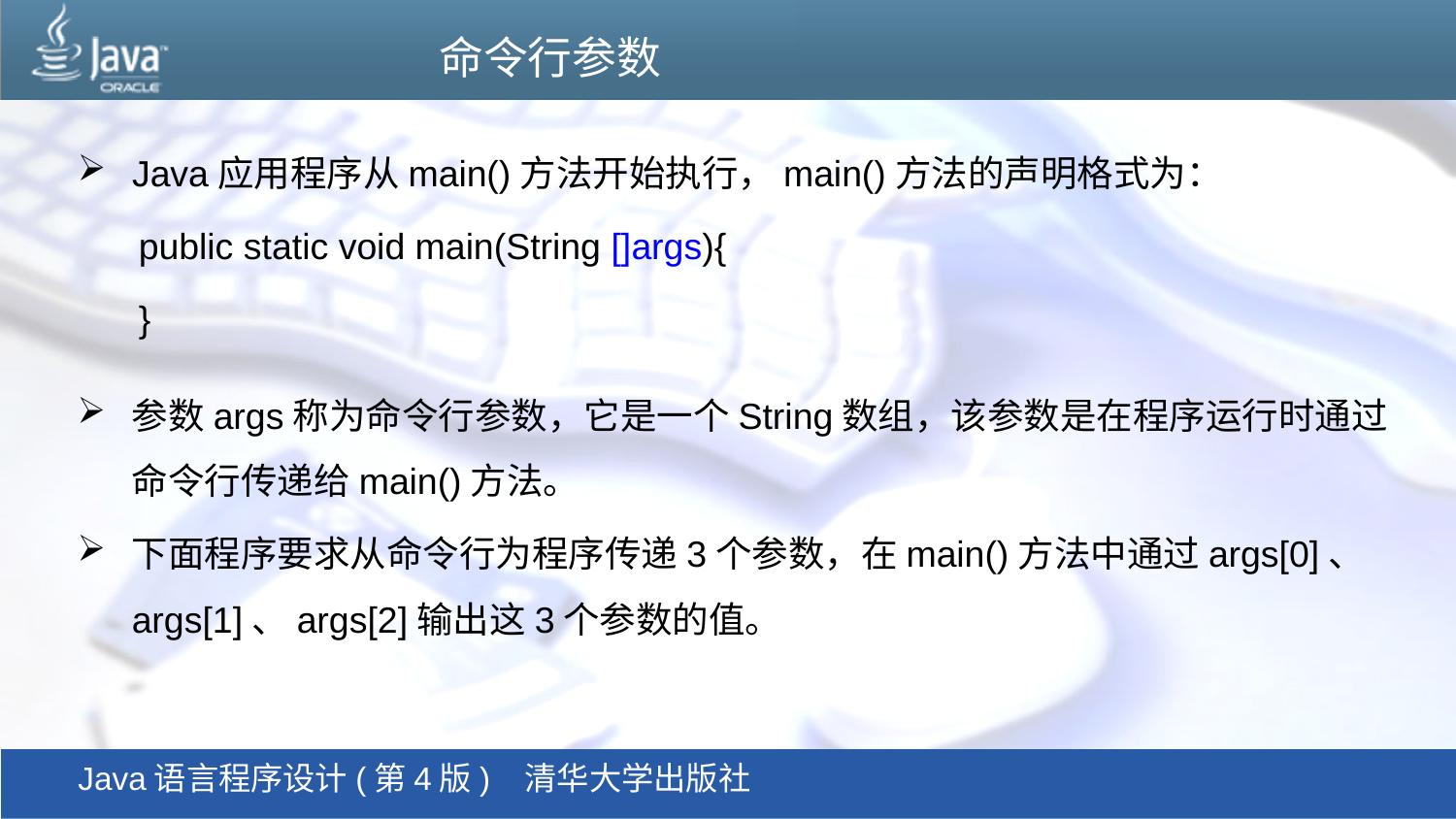

# 命令行参数
Java应用程序从main()方法开始执行，main()方法的声明格式为：
      public static void main(String []args){
      }
参数args称为命令行参数，它是一个String数组，该参数是在程序运行时通过命令行传递给main()方法。
下面程序要求从命令行为程序传递3个参数，在main()方法中通过args[0]、args[1]、args[2]输出这3个参数的值。